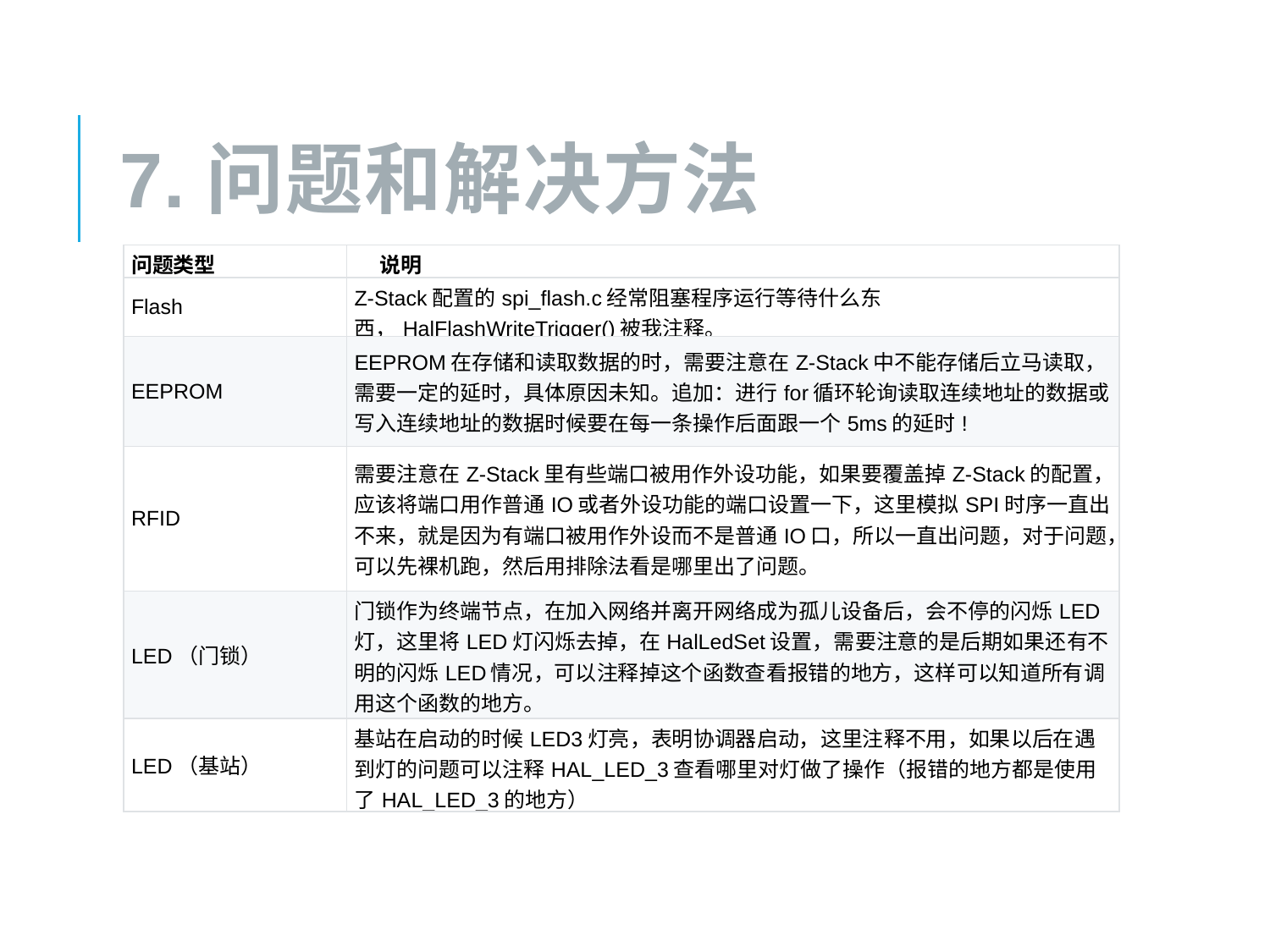

# 7.问题和解决方法

| 问题类型 | 说明 |
| --- | --- |
| Flash | Z-Stack配置的spi\_flash.c经常阻塞程序运行等待什么东西，HalFlashWriteTrigger()被我注释。 |
| EEPROM | EEPROM在存储和读取数据的时，需要注意在Z-Stack中不能存储后立马读取，需要一定的延时，具体原因未知。追加：进行for循环轮询读取连续地址的数据或写入连续地址的数据时候要在每一条操作后面跟一个5ms的延时! |
| RFID | 需要注意在Z-Stack里有些端口被用作外设功能，如果要覆盖掉Z-Stack的配置，应该将端口用作普通IO或者外设功能的端口设置一下，这里模拟SPI时序一直出不来，就是因为有端口被用作外设而不是普通IO口，所以一直出问题，对于问题，可以先裸机跑，然后用排除法看是哪里出了问题。 |
| LED（门锁） | 门锁作为终端节点，在加入网络并离开网络成为孤儿设备后，会不停的闪烁LED灯，这里将LED灯闪烁去掉，在HalLedSet设置，需要注意的是后期如果还有不明的闪烁LED情况，可以注释掉这个函数查看报错的地方，这样可以知道所有调用这个函数的地方。 |
| LED（基站） | 基站在启动的时候LED3灯亮，表明协调器启动，这里注释不用，如果以后在遇到灯的问题可以注释HAL\_LED\_3查看哪里对灯做了操作（报错的地方都是使用了HAL\_LED\_3的地方） |